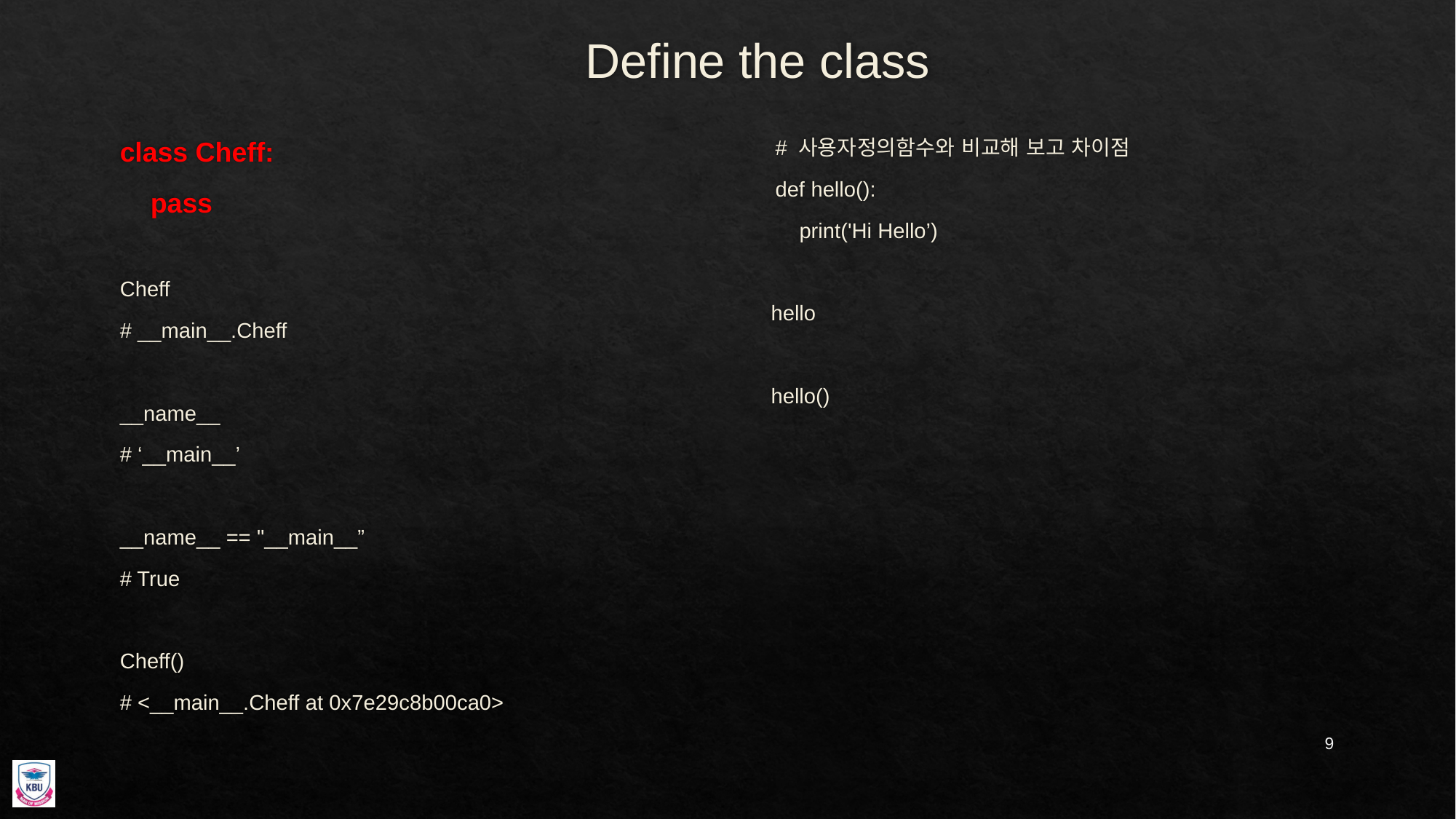

# Define the class
class Cheff:
    pass

Cheff
# __main__.Cheff

__name__
# ‘__main__’

__name__ == "__main__”
# True

Cheff()
# <__main__.Cheff at 0x7e29c8b00ca0>

# 사용자정의함수와 비교해 보고 차이점
def hello():
    print('Hi Hello’)

hello

hello()

9